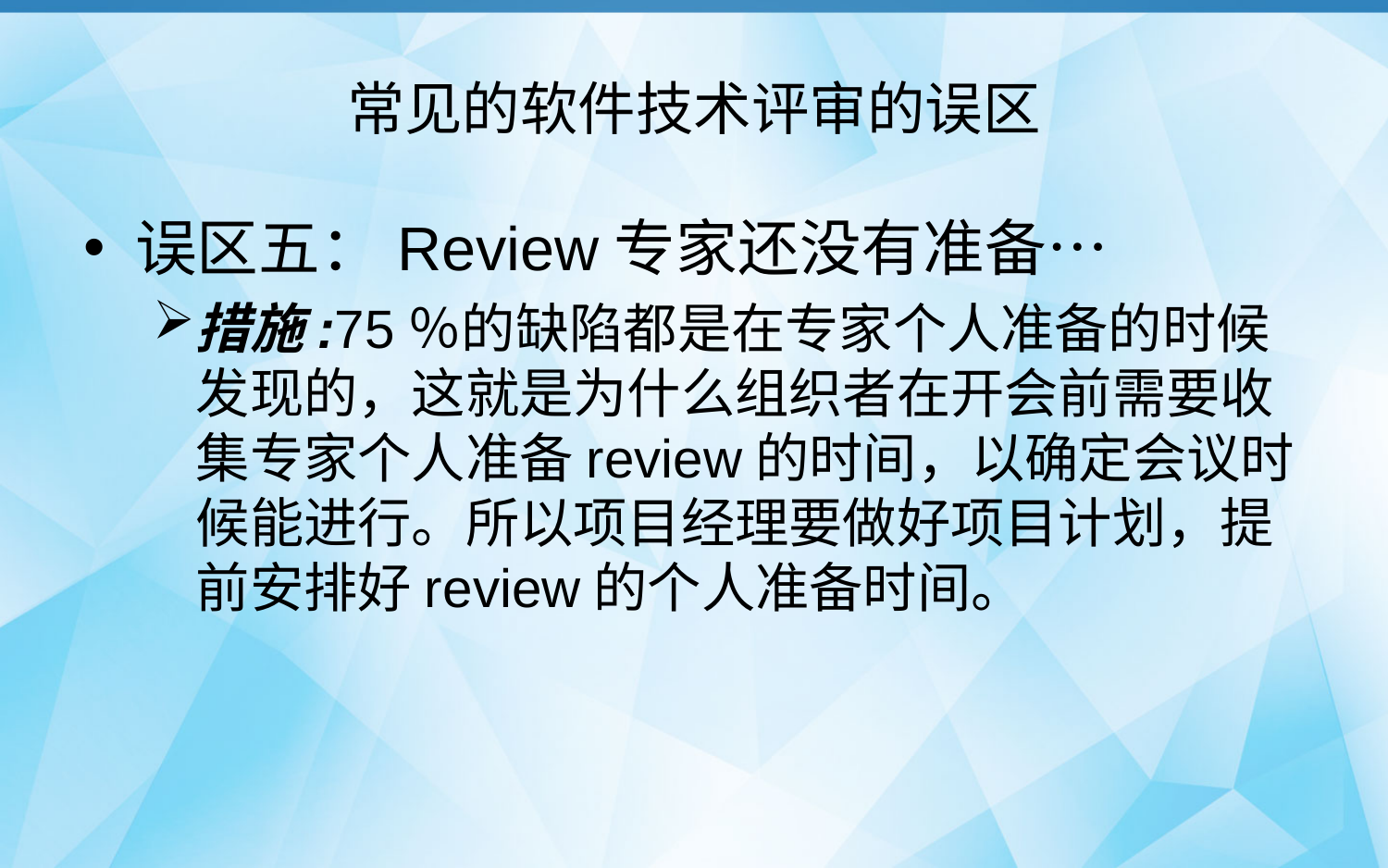

# 常见的软件技术评审的误区
误区五：Review专家还没有准备…
措施:75％的缺陷都是在专家个人准备的时候发现的，这就是为什么组织者在开会前需要收集专家个人准备review的时间，以确定会议时候能进行。所以项目经理要做好项目计划，提前安排好review的个人准备时间。